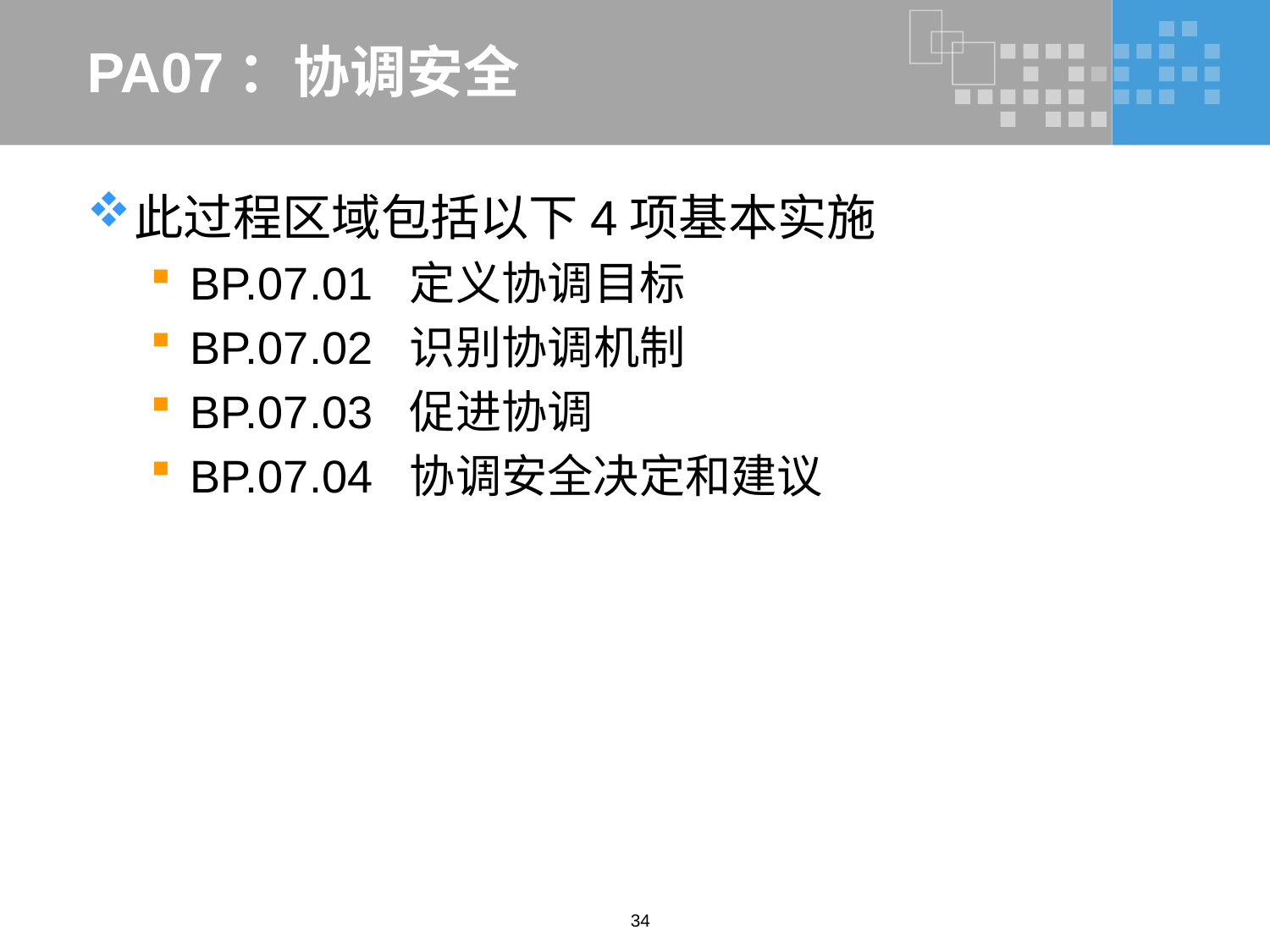

# PA07：协调安全
此过程区域包括以下4项基本实施
BP.07.01  定义协调目标
BP.07.02  识别协调机制
BP.07.03  促进协调
BP.07.04  协调安全决定和建议

34